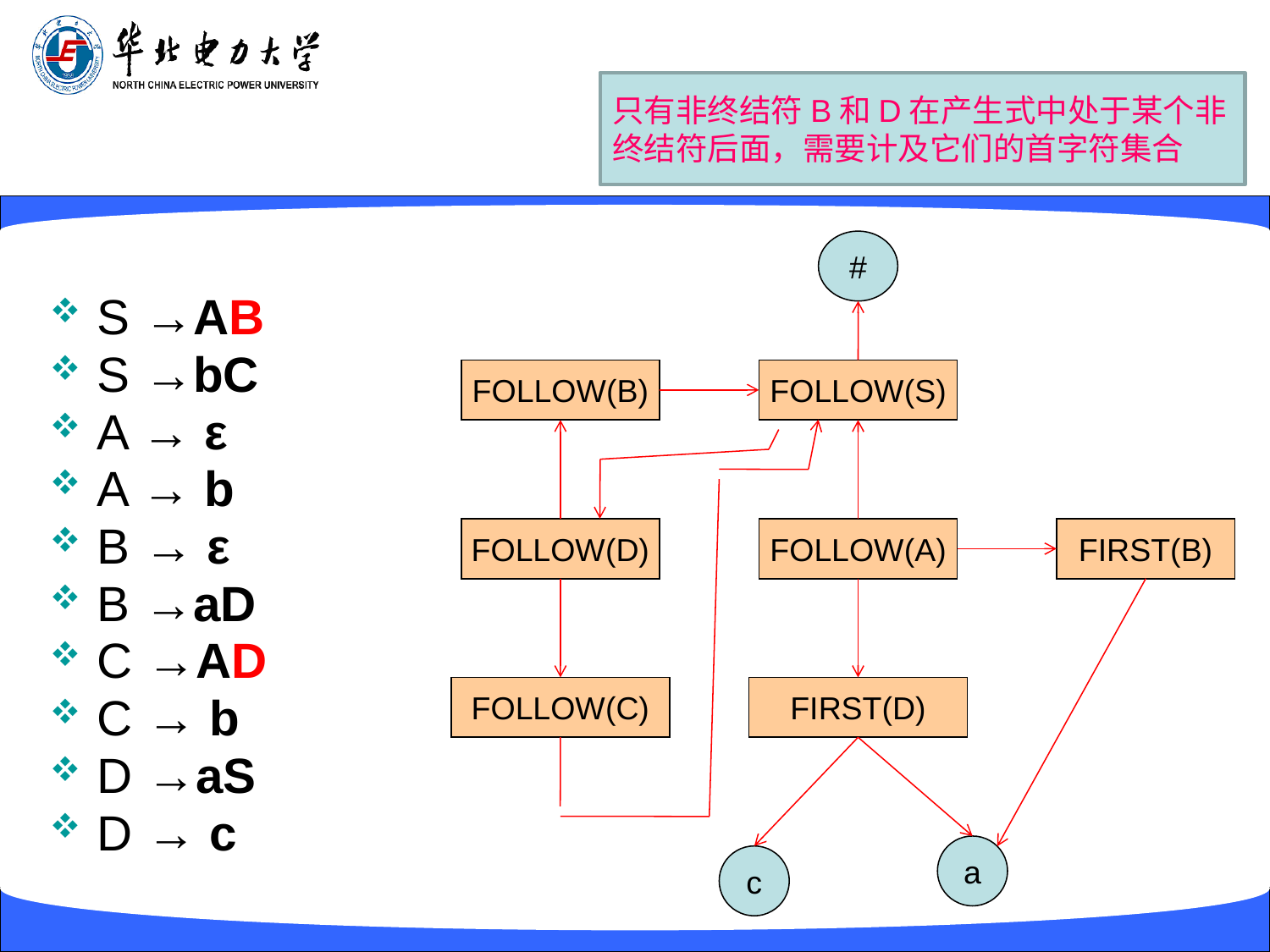

只有非终结符B和D在产生式中处于某个非终结符后面，需要计及它们的首字符集合
#
FOLLOW(B)
FOLLOW(S)
FOLLOW(D)
FOLLOW(A)
FIRST(B)
FOLLOW(C)
FIRST(D)
a
c
S →AB
S →bC
A → ε
A → b
B → ε
B →aD
C →AD
C → b
D →aS
D → c